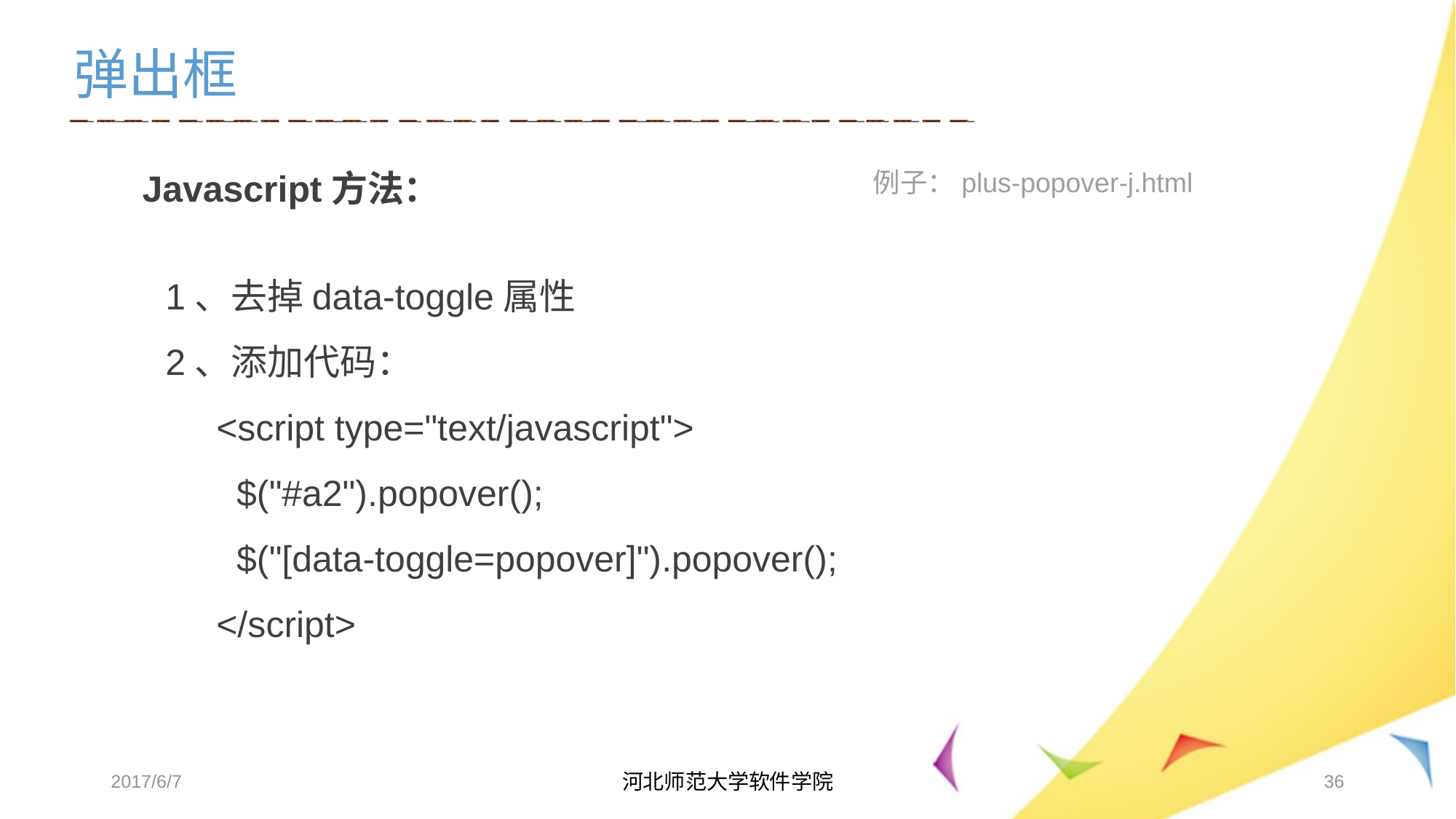

弹出框
例子：plus-popover-j.html
Javascript方法：
1、去掉data-toggle属性
2、添加代码：
     <script type="text/javascript">
       $("#a2").popover();
       $("[data-toggle=popover]").popover();
     </script>
2017/6/7
河北师范大学软件学院
36